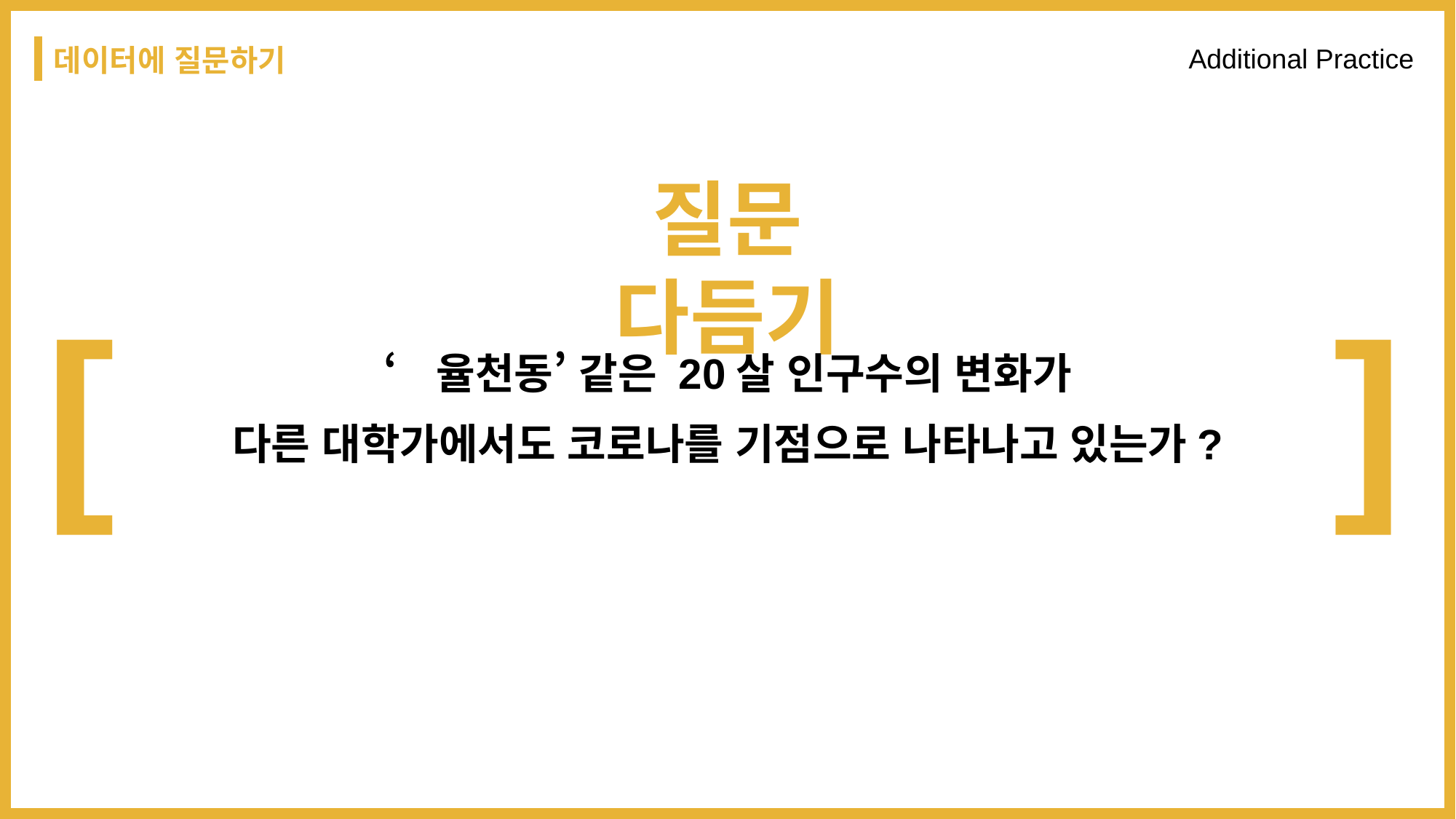

데이터에 질문하기
Additional Practice
질문 다듬기
]
[
‘율천동’ 같은 20살 인구수의 변화가

다른 대학가에서도 코로나를 기점으로 나타나고 있는가?